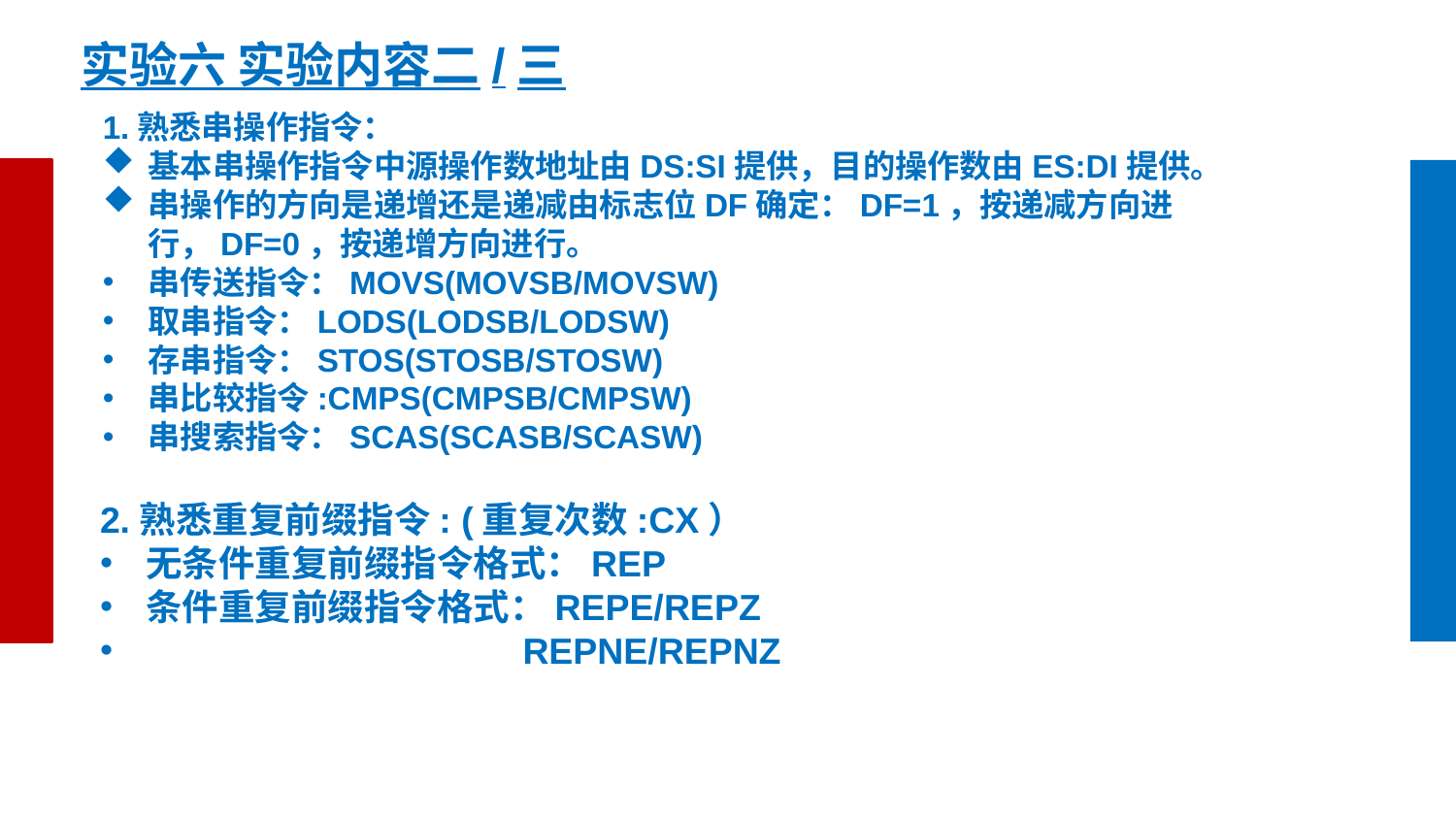

实验六 实验内容二/三
1.熟悉串操作指令：
基本串操作指令中源操作数地址由DS:SI提供，目的操作数由ES:DI提供。
串操作的方向是递增还是递减由标志位DF确定：DF=1，按递减方向进行，DF=0，按递增方向进行。
串传送指令：MOVS(MOVSB/MOVSW)
取串指令：LODS(LODSB/LODSW)
存串指令：STOS(STOSB/STOSW)
串比较指令:CMPS(CMPSB/CMPSW)
串搜索指令：SCAS(SCASB/SCASW)

2.熟悉重复前缀指令: (重复次数:CX）
无条件重复前缀指令格式：REP
条件重复前缀指令格式：REPE/REPZ
                                     REPNE/REPNZ